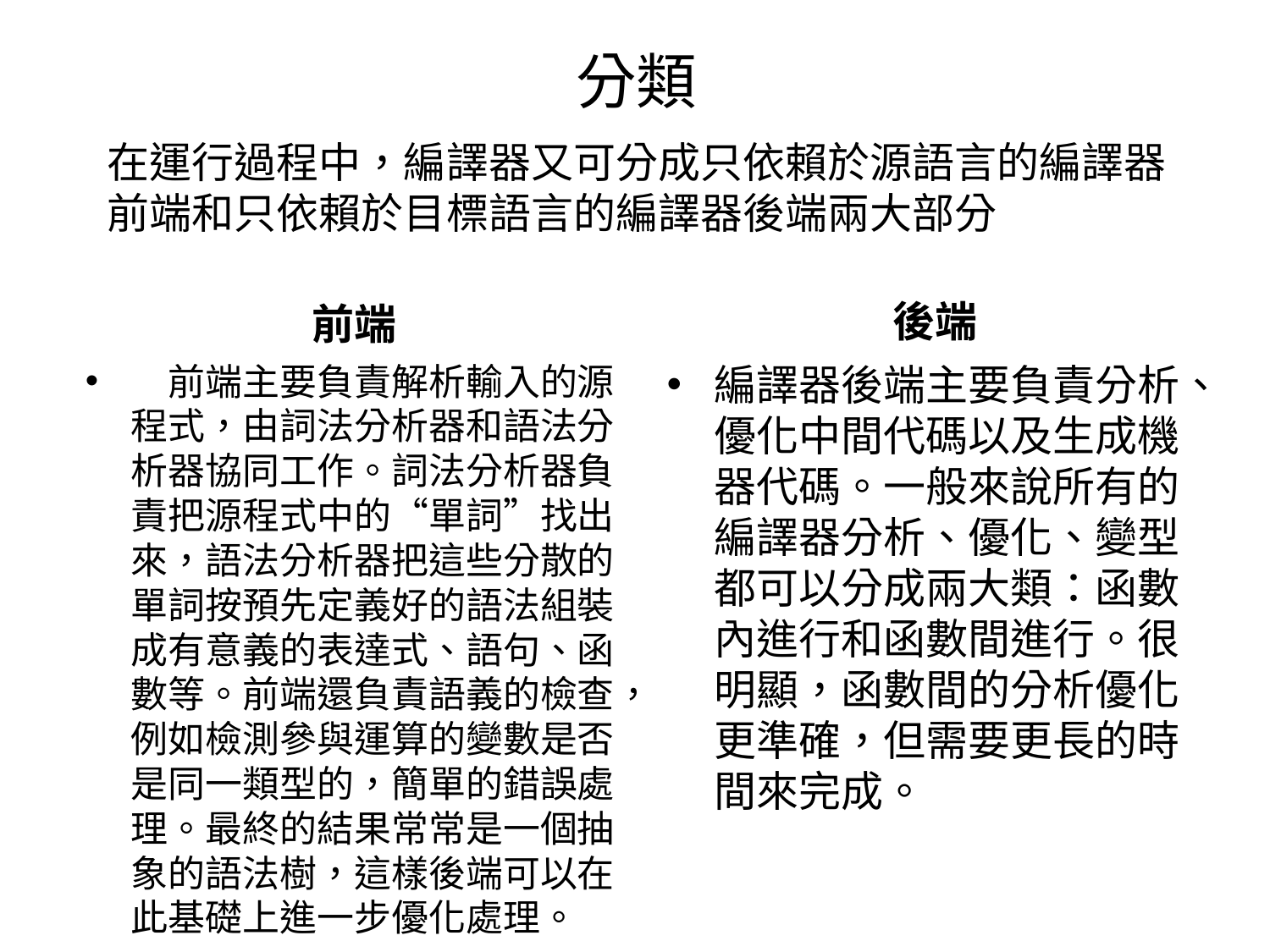

# 分類
在運行過程中，編譯器又可分成只依賴於源語言的編譯器前端和只依賴於目標語言的編譯器後端兩大部分
後端
前端
　前端主要負責解析輸入的源程式，由詞法分析器和語法分析器協同工作。詞法分析器負責把源程式中的“單詞”找出來，語法分析器把這些分散的單詞按預先定義好的語法組裝成有意義的表達式、語句、函數等。前端還負責語義的檢查，例如檢測參與運算的變數是否是同一類型的，簡單的錯誤處理。最終的結果常常是一個抽象的語法樹，這樣後端可以在此基礎上進一步優化處理。

編譯器後端主要負責分析、優化中間代碼以及生成機器代碼。一般來說所有的編譯器分析、優化、變型都可以分成兩大類：函數內進行和函數間進行。很明顯，函數間的分析優化更準確，但需要更長的時間來完成。